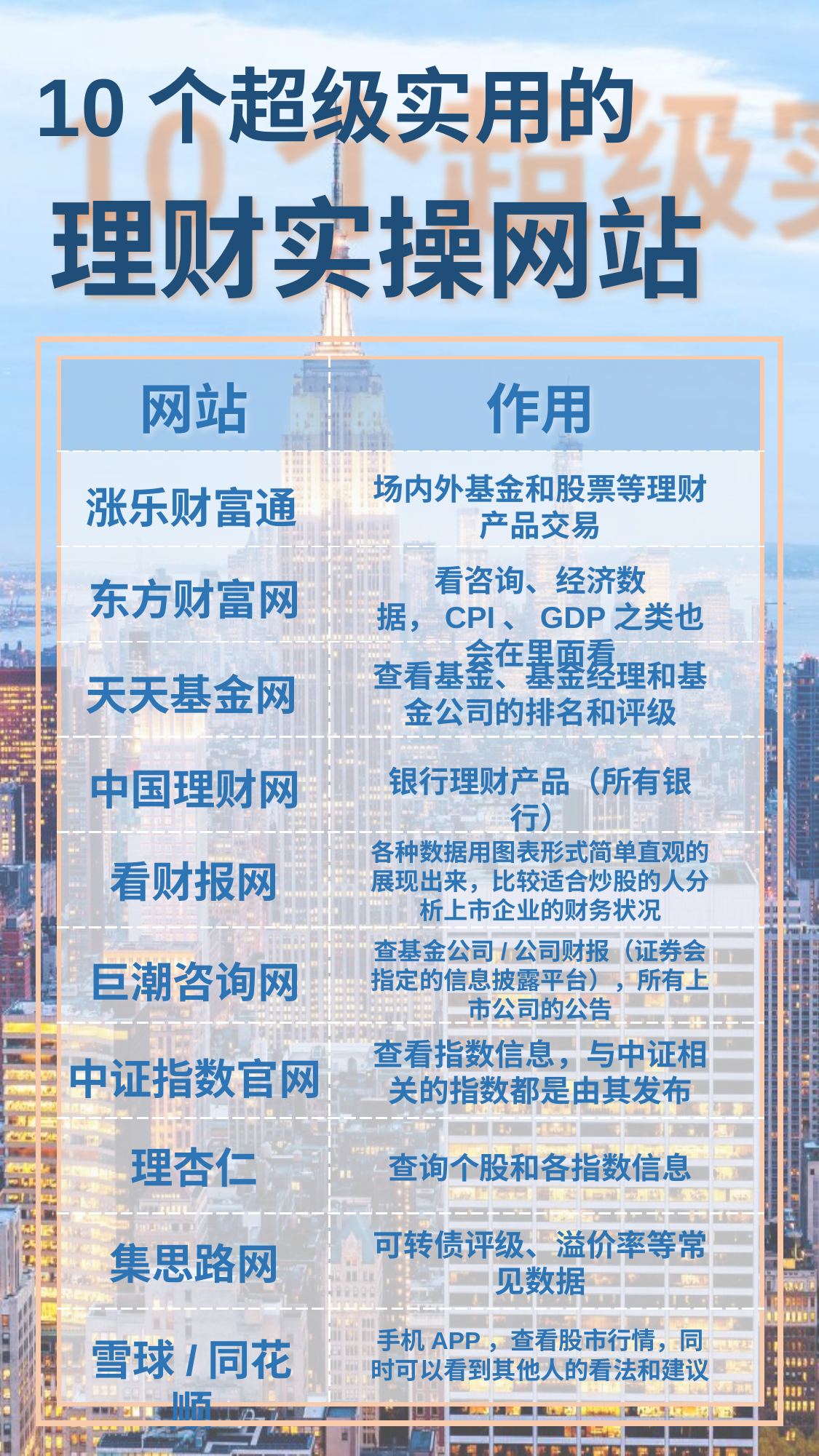

10个超级实用的
理财实操网站

|  |  |
| --- | --- |
|  |  |
|  |  |
|  |  |
|  |  |
|  |  |
|  |  |
|  |  |
|  |  |
|  |  |
|  |  |
网站
作用
场内外基金和股票等理财产品交易
涨乐财富通
看咨询、经济数据，CPI、GDP之类也会在里面看
东方财富网
查看基金、基金经理和基金公司的排名和评级
天天基金网
中国理财网
银行理财产品（所有银行）
各种数据用图表形式简单直观的展现出来，比较适合炒股的人分析上市企业的财务状况
看财报网
查基金公司/公司财报（证券会指定的信息披露平台），所有上市公司的公告
巨潮咨询网
查看指数信息，与中证相关的指数都是由其发布
中证指数官网
理杏仁
查询个股和各指数信息
可转债评级、溢价率等常见数据
集思路网
手机APP，查看股市行情，同时可以看到其他人的看法和建议
雪球/同花顺